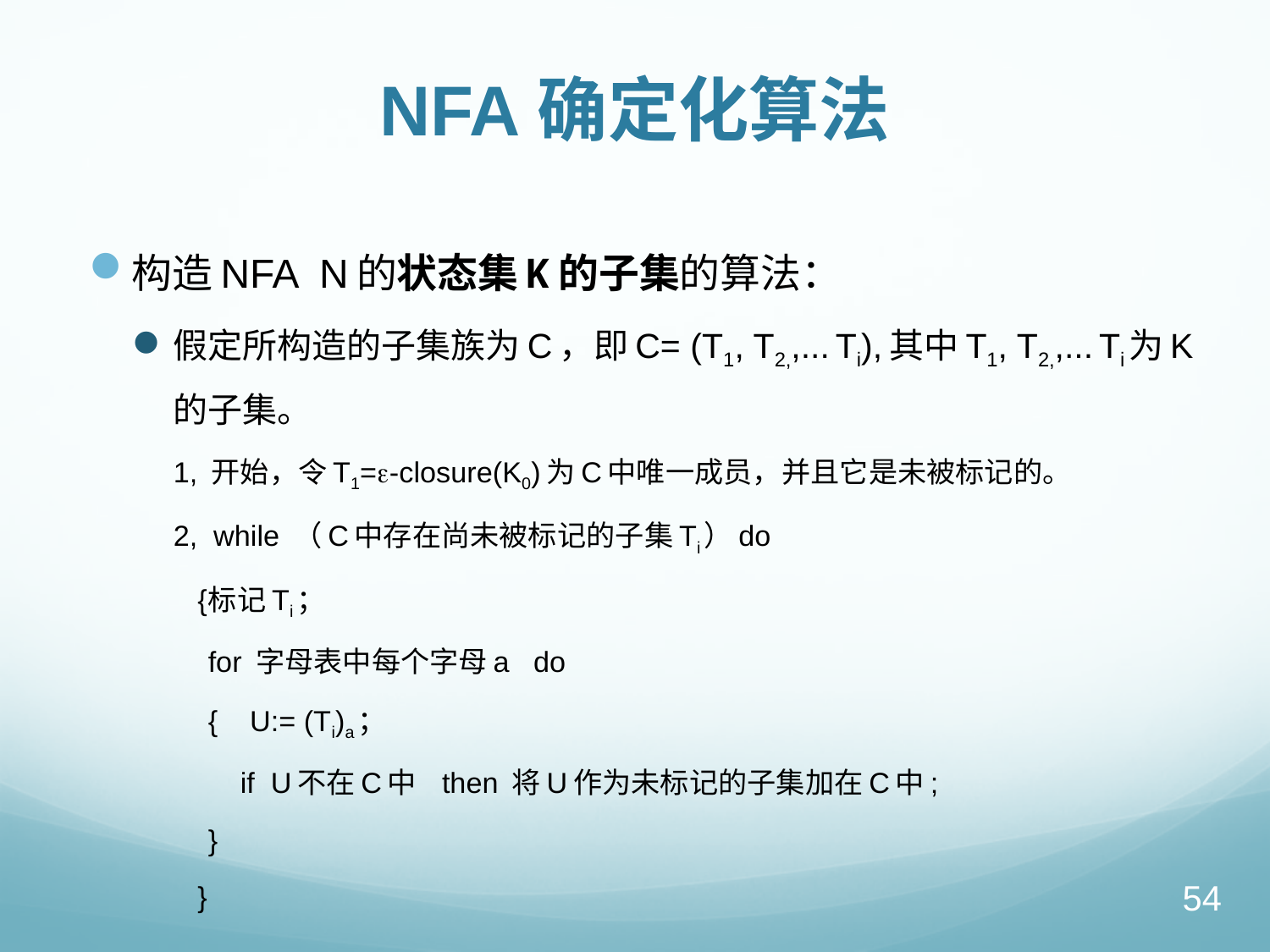

# NFA确定化算法
构造NFA  N的状态集K的子集的算法：
假定所构造的子集族为C，即C= (T1, T2,,... Ti),其中T1, T2,,... Ti为K的子集。
1, 开始，令T1=ε-closure(K0)为C中唯一成员，并且它是未被标记的。
2,  while （C中存在尚未被标记的子集Ti）do
   {	标记Ti；
 	for 字母表中每个字母a   do
	{    U:= (Ti)a；
	    if  U不在C中   then 将U作为未标记的子集加在C中;
	}
   }
54